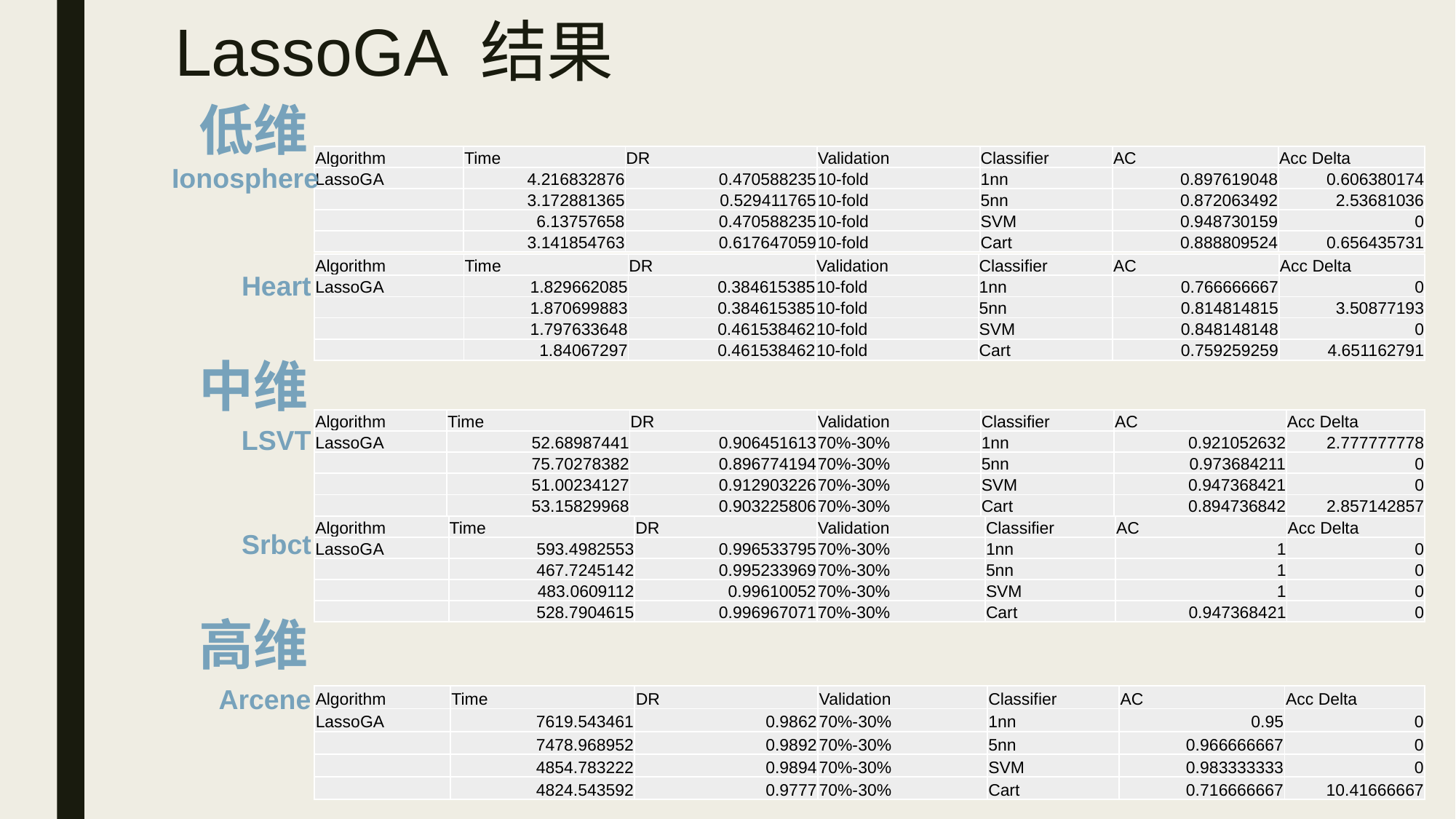

# LassoGA 结果
低维
| Algorithm | Time | DR | Validation | Classifier | AC | Acc Delta |
| --- | --- | --- | --- | --- | --- | --- |
| LassoGA | 4.216832876 | 0.470588235 | 10-fold | 1nn | 0.897619048 | 0.606380174 |
|  | 3.172881365 | 0.529411765 | 10-fold | 5nn | 0.872063492 | 2.53681036 |
|  | 6.13757658 | 0.470588235 | 10-fold | SVM | 0.948730159 | 0 |
|  | 3.141854763 | 0.617647059 | 10-fold | Cart | 0.888809524 | 0.656435731 |
Ionosphere
| Algorithm | Time | DR | Validation | Classifier | AC | Acc Delta |
| --- | --- | --- | --- | --- | --- | --- |
| LassoGA | 1.829662085 | 0.384615385 | 10-fold | 1nn | 0.766666667 | 0 |
|  | 1.870699883 | 0.384615385 | 10-fold | 5nn | 0.814814815 | 3.50877193 |
|  | 1.797633648 | 0.461538462 | 10-fold | SVM | 0.848148148 | 0 |
|  | 1.84067297 | 0.461538462 | 10-fold | Cart | 0.759259259 | 4.651162791 |
Heart
中维
| Algorithm | Time | DR | Validation | Classifier | AC | Acc Delta |
| --- | --- | --- | --- | --- | --- | --- |
| LassoGA | 52.68987441 | 0.906451613 | 70%-30% | 1nn | 0.921052632 | 2.777777778 |
|  | 75.70278382 | 0.896774194 | 70%-30% | 5nn | 0.973684211 | 0 |
|  | 51.00234127 | 0.912903226 | 70%-30% | SVM | 0.947368421 | 0 |
|  | 53.15829968 | 0.903225806 | 70%-30% | Cart | 0.894736842 | 2.857142857 |
LSVT
| Algorithm | Time | DR | Validation | Classifier | AC | Acc Delta |
| --- | --- | --- | --- | --- | --- | --- |
| LassoGA | 593.4982553 | 0.996533795 | 70%-30% | 1nn | 1 | 0 |
|  | 467.7245142 | 0.995233969 | 70%-30% | 5nn | 1 | 0 |
|  | 483.0609112 | 0.99610052 | 70%-30% | SVM | 1 | 0 |
|  | 528.7904615 | 0.996967071 | 70%-30% | Cart | 0.947368421 | 0 |
Srbct
高维
Arcene
| Algorithm | Time | DR | Validation | Classifier | AC | Acc Delta |
| --- | --- | --- | --- | --- | --- | --- |
| LassoGA | 7619.543461 | 0.9862 | 70%-30% | 1nn | 0.95 | 0 |
|  | 7478.968952 | 0.9892 | 70%-30% | 5nn | 0.966666667 | 0 |
|  | 4854.783222 | 0.9894 | 70%-30% | SVM | 0.983333333 | 0 |
|  | 4824.543592 | 0.9777 | 70%-30% | Cart | 0.716666667 | 10.41666667 |